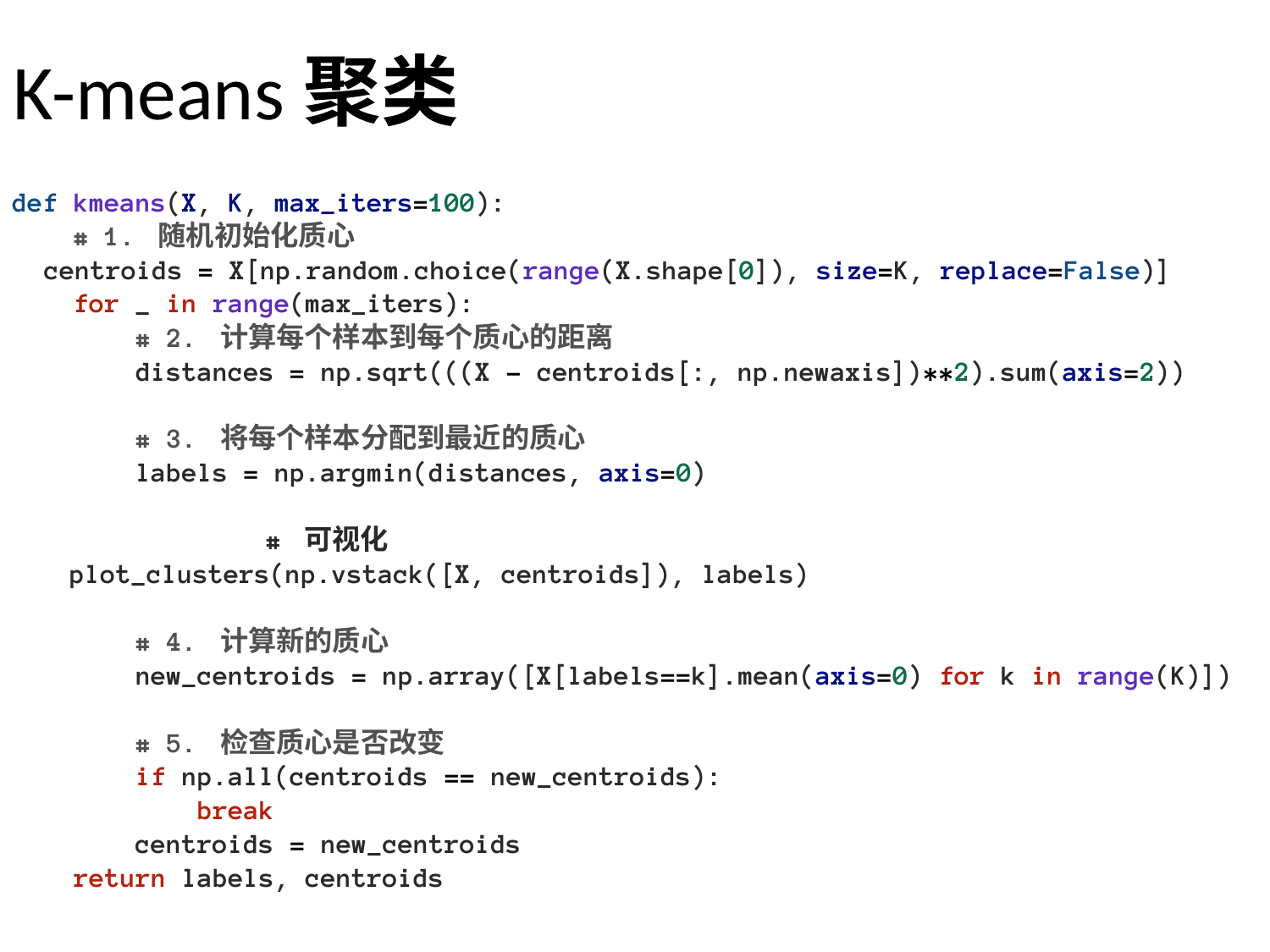

# K-means聚类
def kmeans(X, K, max_iters=100):
    # 1. 随机初始化质心
    centroids = X[np.random.choice(range(X.shape[0]), size=K, replace=False)]
    for _ in range(max_iters):
        # 2. 计算每个样本到每个质心的距离
        distances = np.sqrt(((X - centroids[:, np.newaxis])**2).sum(axis=2))
        # 3. 将每个样本分配到最近的质心
        labels = np.argmin(distances, axis=0)

		# 可视化
        plot_clusters(np.vstack([X, centroids]), labels)
        # 4. 计算新的质心
        new_centroids = np.array([X[labels==k].mean(axis=0) for k in range(K)])
        # 5. 检查质心是否改变
        if np.all(centroids == new_centroids):
            break
        centroids = new_centroids
    return labels, centroids